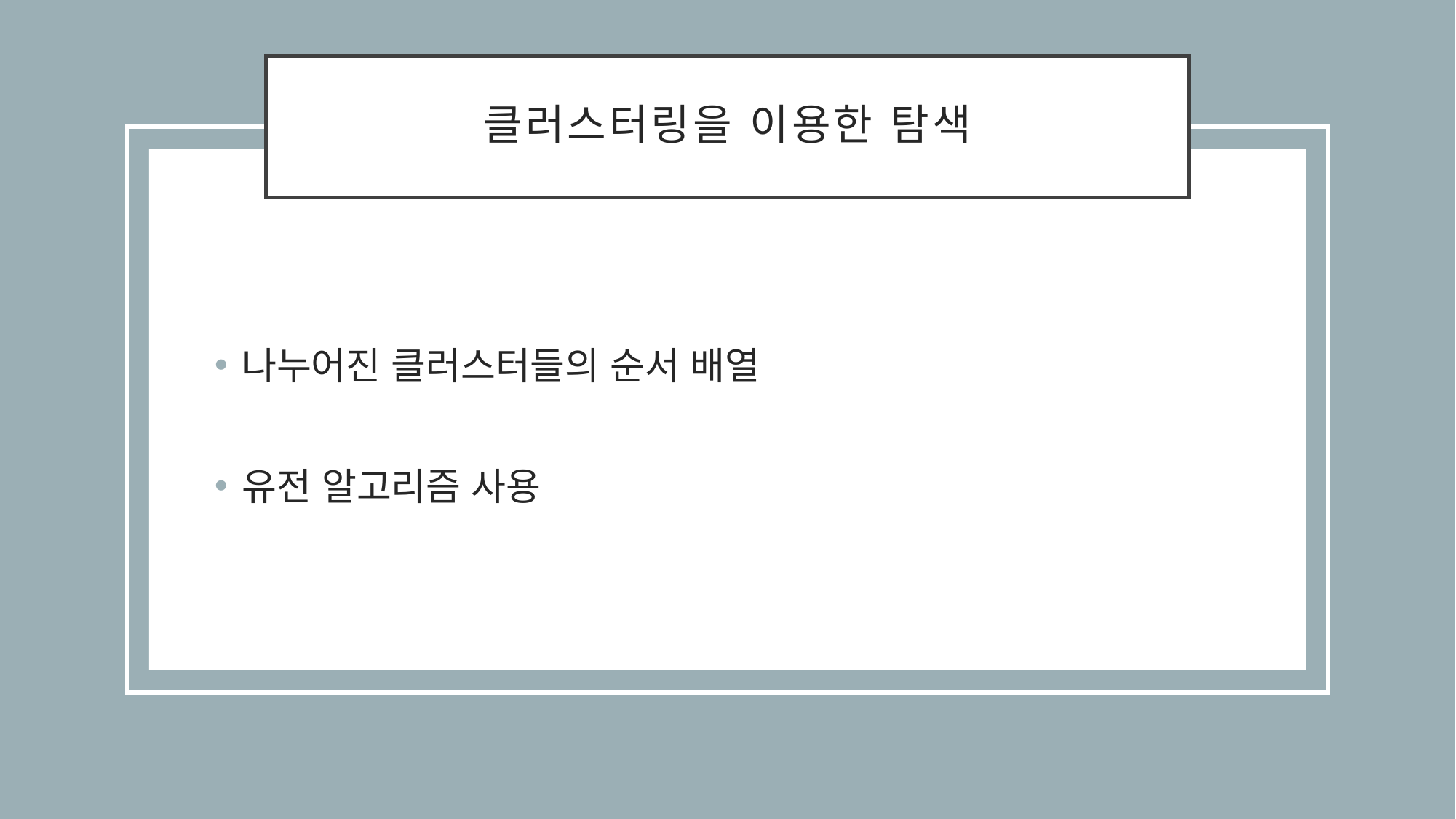

# 클러스터링을 이용한 탐색

나누어진 클러스터들의 순서 배열

유전 알고리즘 사용